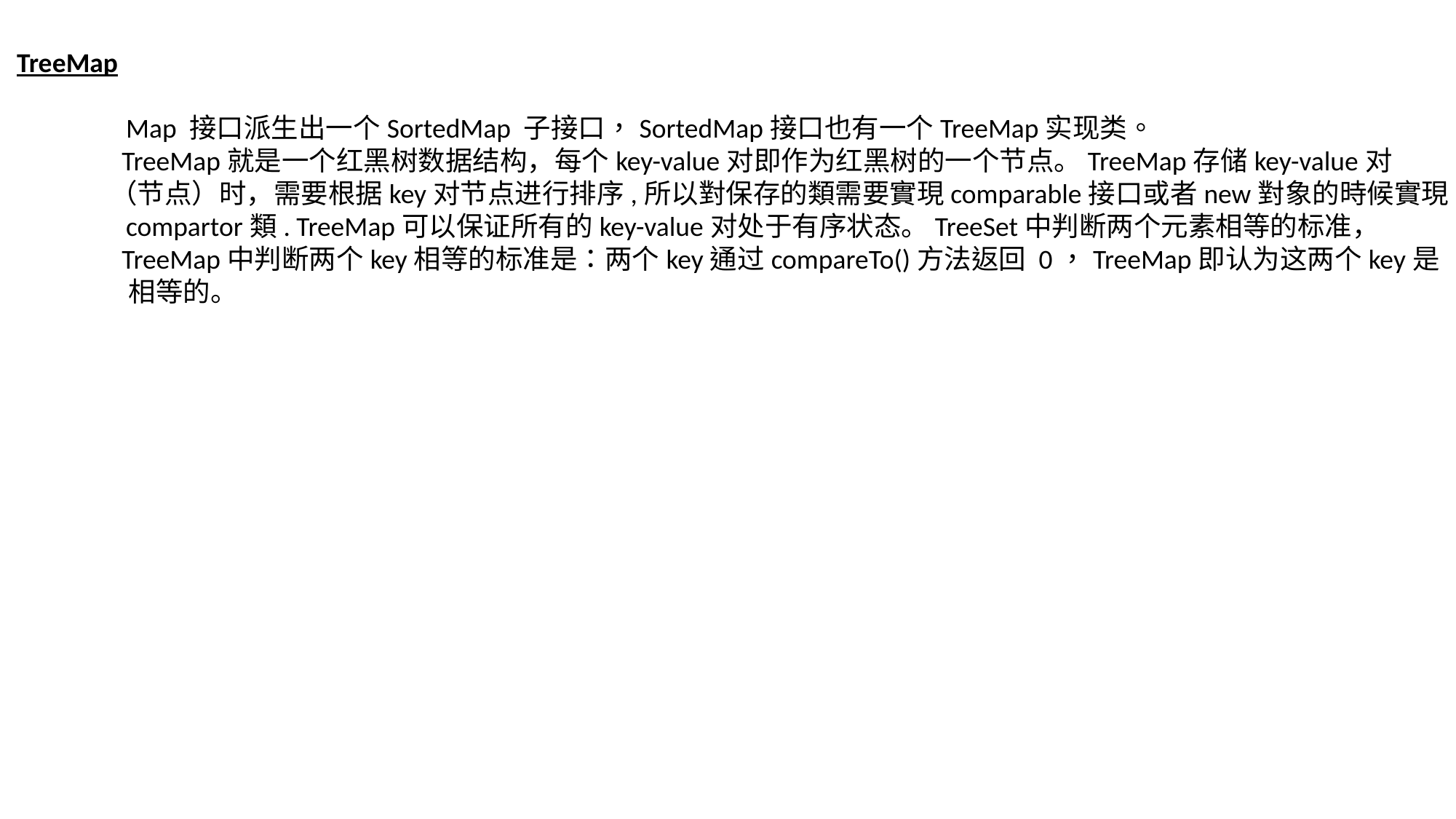

TreeMap

	Map 接口派生出一个SortedMap 子接口，SortedMap接口也有一个TreeMap实现类。
                 TreeMap就是一个红黑树数据结构，每个key-value对即作为红黑树的一个节点。TreeMap存储key-value对
              （节点）时，需要根据key对节点进行排序,所以對保存的類需要實現comparable接口或者new對象的時候實現
	compartor類. TreeMap可以保证所有的key-value对处于有序状态。TreeSet中判断两个元素相等的标准，
                 TreeMap中判断两个key相等的标准是：两个key通过compareTo()方法返回 0，TreeMap即认为这两个key是
                 相等的。